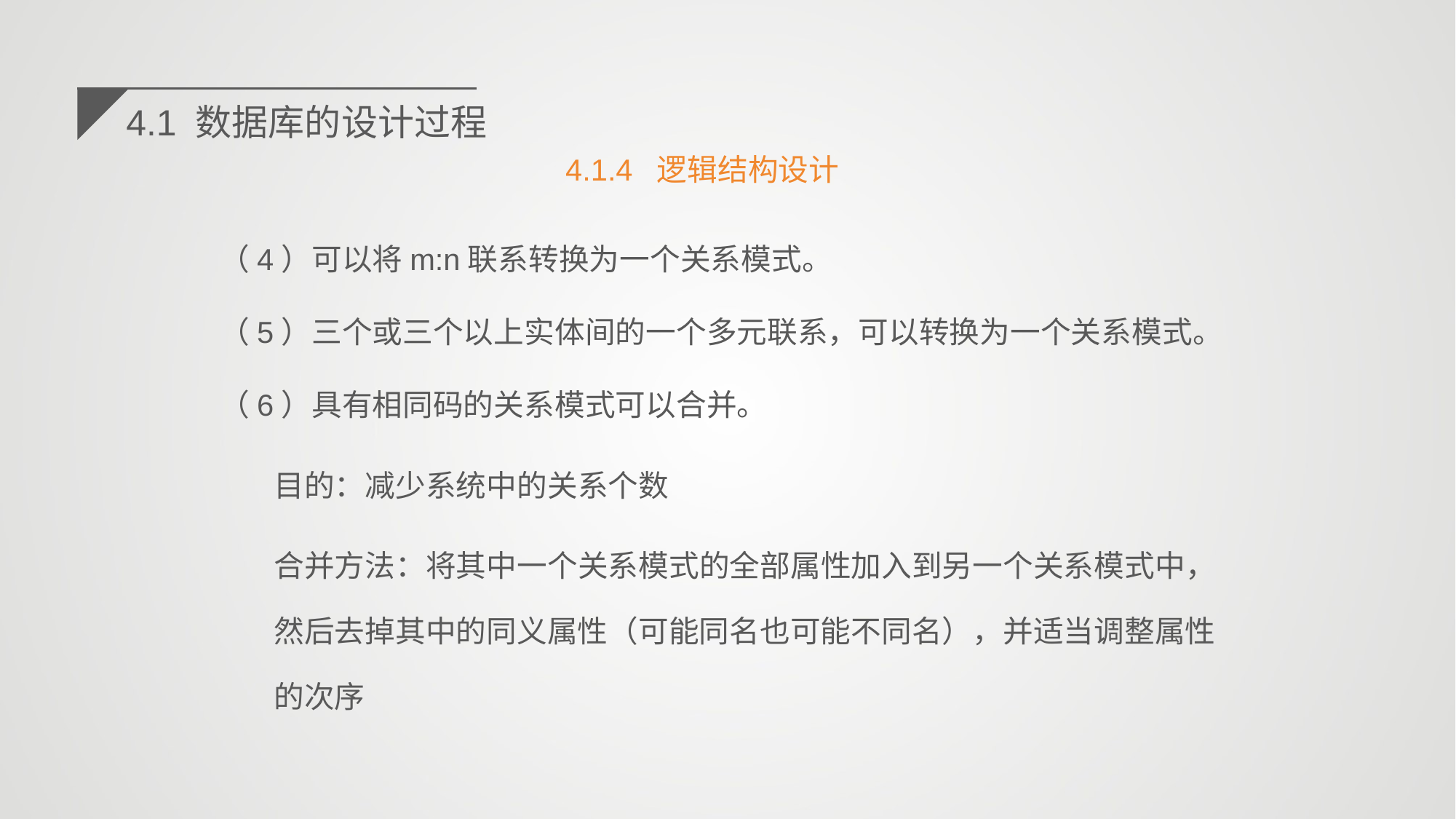

4.1 数据库的设计过程

4.1.4  逻辑结构设计
（4）可以将m:n联系转换为一个关系模式。

（5）三个或三个以上实体间的一个多元联系，可以转换为一个关系模式。

（6）具有相同码的关系模式可以合并。
目的：减少系统中的关系个数
合并方法：将其中一个关系模式的全部属性加入到另一个关系模式中，然后去掉其中的同义属性（可能同名也可能不同名），并适当调整属性的次序